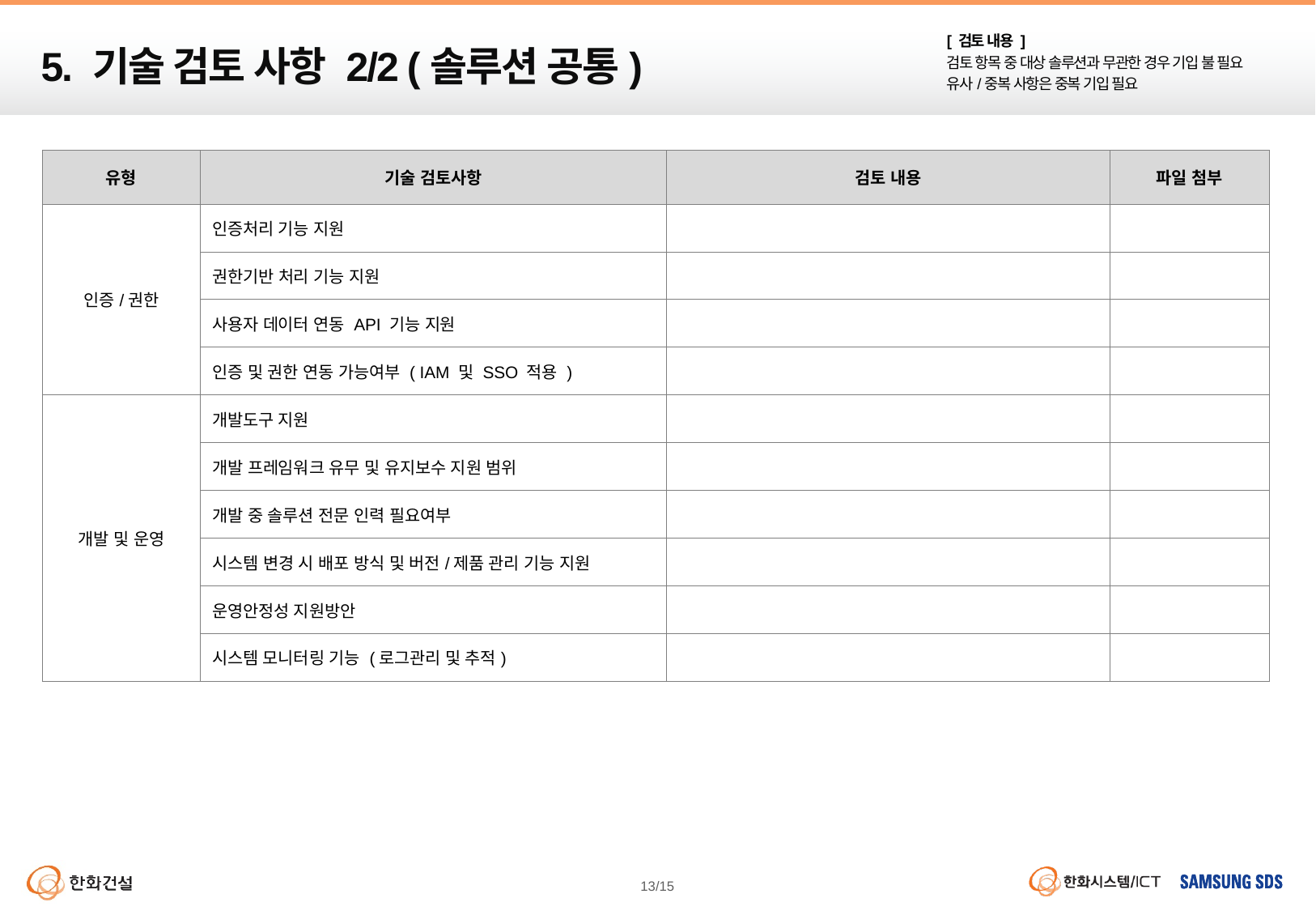

[ 검토 내용 ]
검토 항목 중 대상 솔루션과 무관한 경우 기입 불 필요
유사/중복 사항은 중복 기입 필요
# 5. 기술 검토 사항 2/2 (솔루션 공통)
| 유형 | 기술 검토사항 | 검토 내용 | 파일 첨부 |
| --- | --- | --- | --- |
| 인증/권한 | 인증처리 기능 지원 |  |  |
|  | 권한기반 처리 기능 지원 |  |  |
|  | 사용자 데이터 연동 API 기능 지원 |  |  |
|  | 인증 및 권한 연동 가능여부 ( IAM 및 SSO 적용 ) |  |  |
| 개발 및 운영 | 개발도구 지원 |  |  |
|  | 개발 프레임워크 유무 및 유지보수 지원 범위 |  |  |
|  | 개발 중 솔루션 전문 인력 필요여부 |  |  |
|  | 시스템 변경 시 배포 방식 및 버전/제품 관리 기능 지원 |  |  |
|  | 운영안정성 지원방안 |  |  |
|  | 시스템 모니터링 기능 (로그관리 및 추적) |  |  |